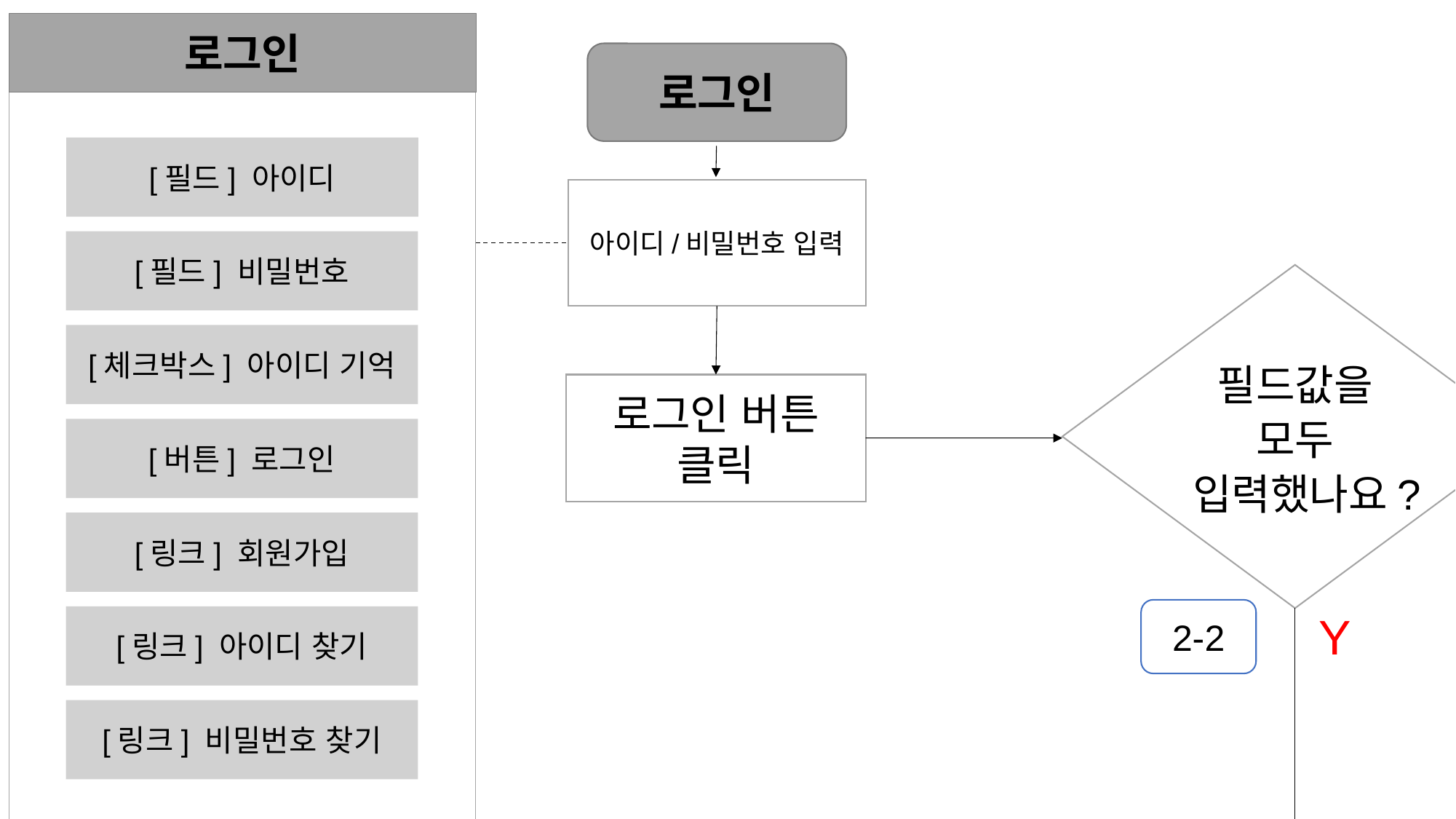

로그인

[필드] 아이디
[필드] 비밀번호
[체크박스] 아이디 기억
[버튼] 로그인
[링크] 회원가입
[링크] 아이디 찾기
[링크] 비밀번호 찾기
로그인
아이디/비밀번호 입력
필드값을 모두 입력했나요?
2-1
로그인 버튼 클릭
N

이 입력란을 작성하세요.
!
2-2
Y
User DB
동일 아이디/비밀번호 회원 검색
2-3
일치하는 회원이 있나요?
2-4
2-5
Y
N
로그인 성공
로그인 실패 메시지 출력
메인 화면